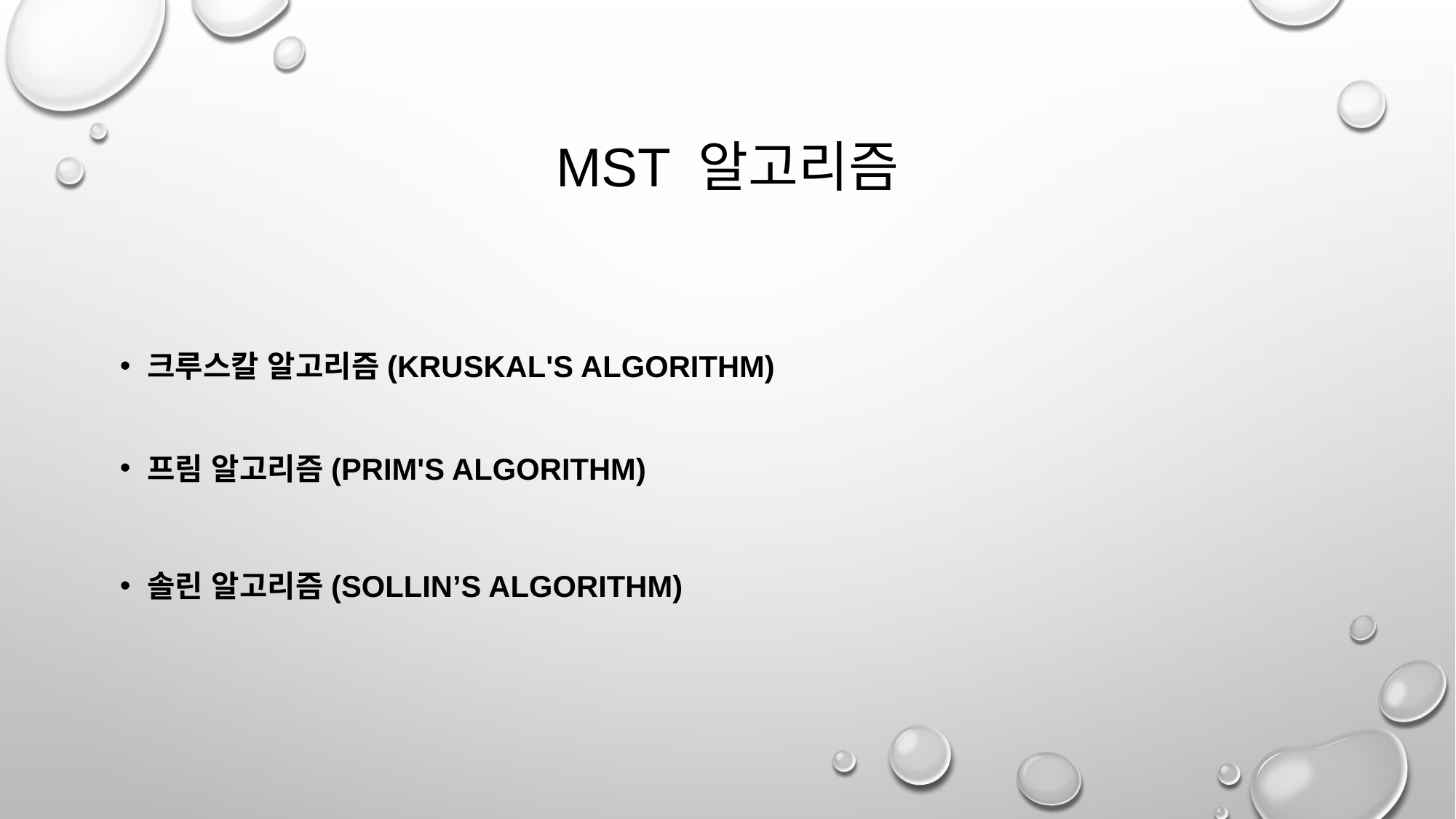

# Mst 알고리즘

크루스칼 알고리즘(Kruskal's Algorithm)
프림 알고리즘(Prim's Algorithm)

솔린 알고리즘(Sollin’s algorithm)